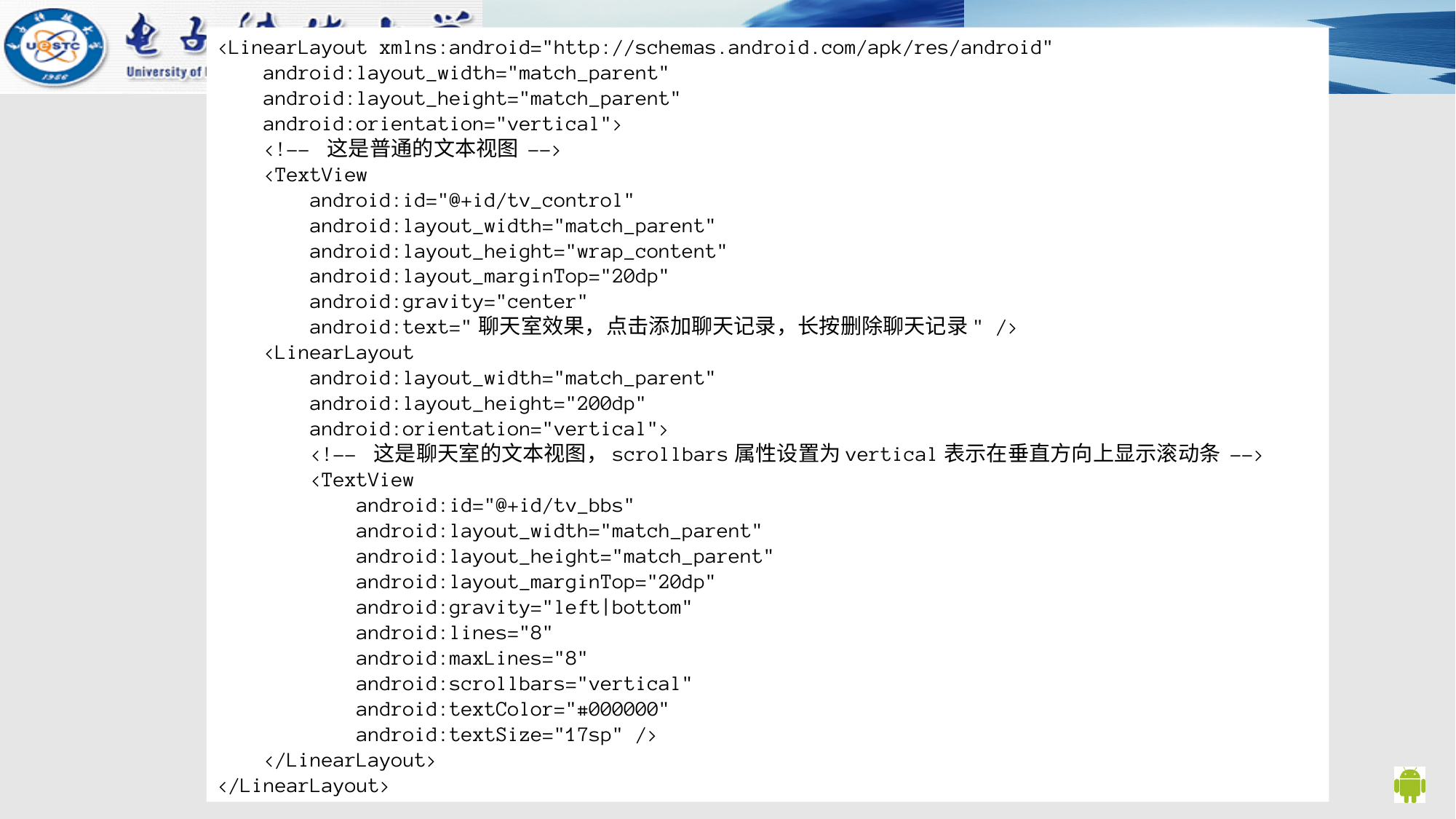

<LinearLayout xmlns:android="http://schemas.android.com/apk/res/android"
    android:layout_width="match_parent"
    android:layout_height="match_parent"
    android:orientation="vertical">
    <!-- 这是普通的文本视图 -->
    <TextView
        android:id="@+id/tv_control"
        android:layout_width="match_parent"
        android:layout_height="wrap_content"
        android:layout_marginTop="20dp"
        android:gravity="center"
        android:text="聊天室效果，点击添加聊天记录，长按删除聊天记录" />
    <LinearLayout
        android:layout_width="match_parent"
        android:layout_height="200dp"
        android:orientation="vertical">
        <!-- 这是聊天室的文本视图，scrollbars属性设置为vertical表示在垂直方向上显示滚动条 -->
        <TextView
            android:id="@+id/tv_bbs"
            android:layout_width="match_parent"
            android:layout_height="match_parent"
            android:layout_marginTop="20dp"
            android:gravity="left|bottom"
            android:lines="8"
            android:maxLines="8"
            android:scrollbars="vertical"
            android:textColor="#000000"
            android:textSize="17sp" />
    </LinearLayout>
</LinearLayout>